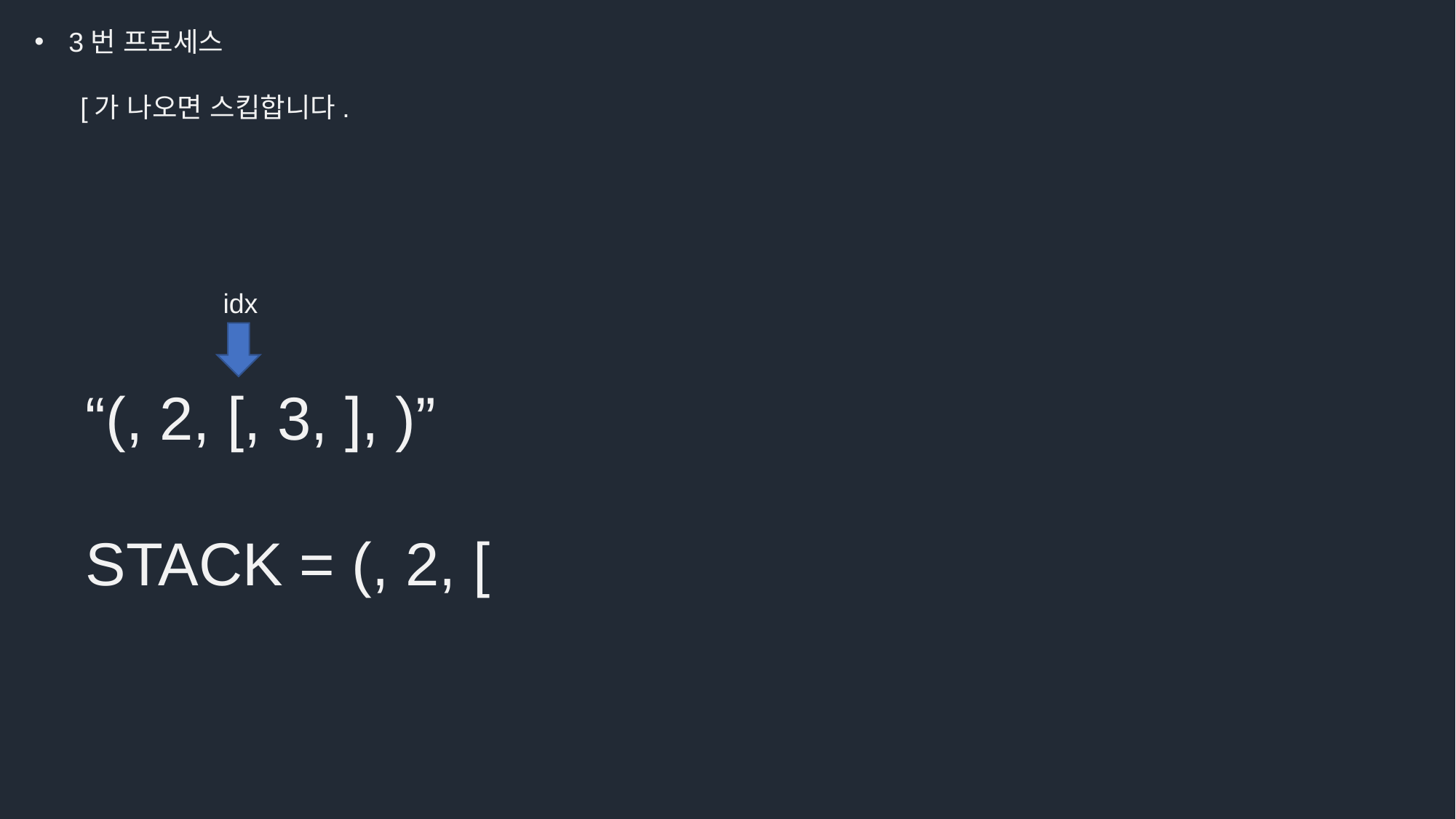

3번 프로세스

      [가 나오면 스킵합니다.

idx

“(, 2, [, 3, ], )”

STACK = (, 2, [